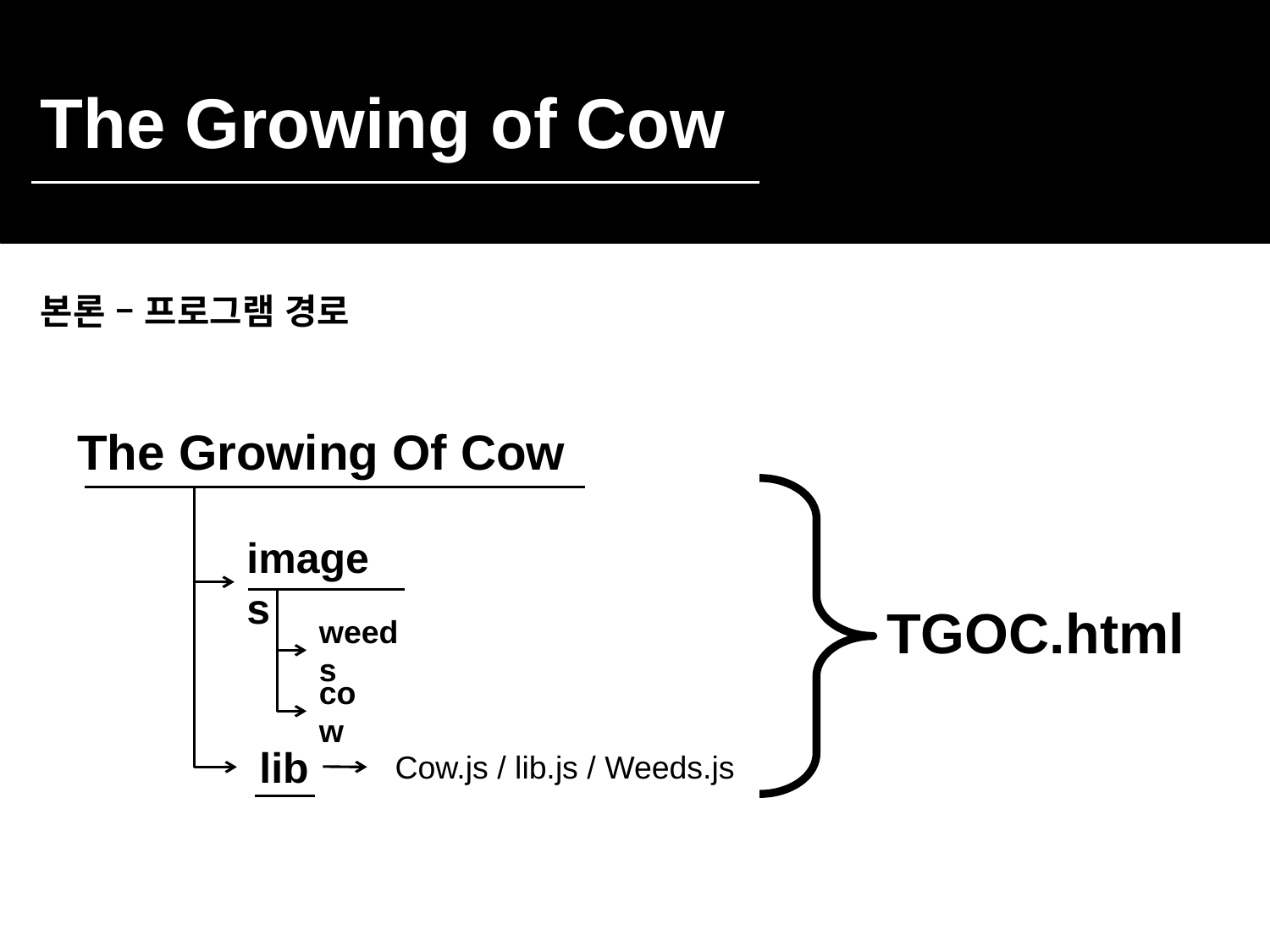

The Growing of Cow

본론 – 프로그램 경로
The Growing Of Cow

images
TGOC.html
weeds
cow
lib
Cow.js / lib.js / Weeds.js